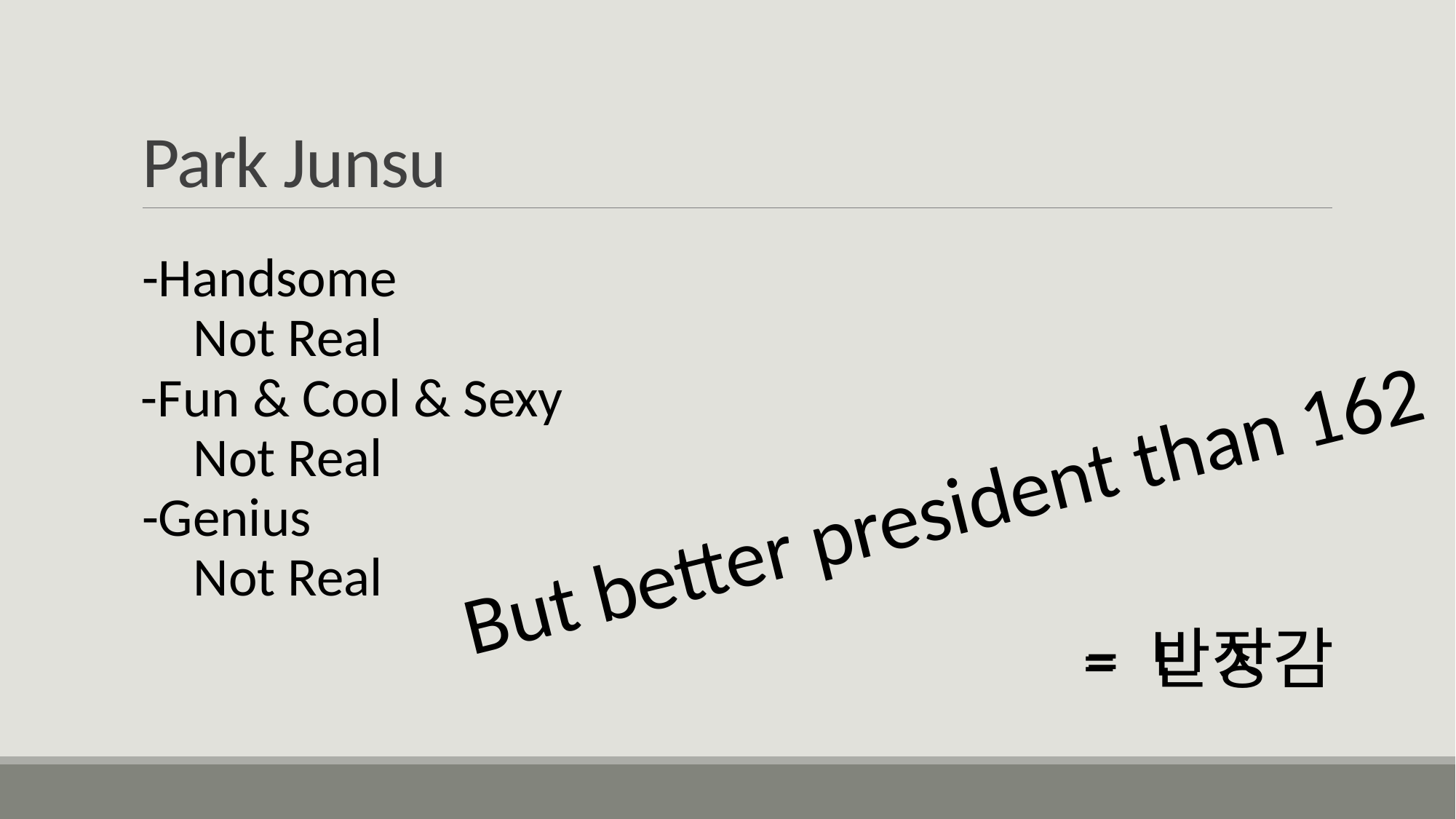

# Park Junsu
-Handsome
Not Real
-Fun & Cool & Sexy
Not Real
But better president than 162 ㅋ
-Genius
Not Real
= 반장감
= ㄴㅈ